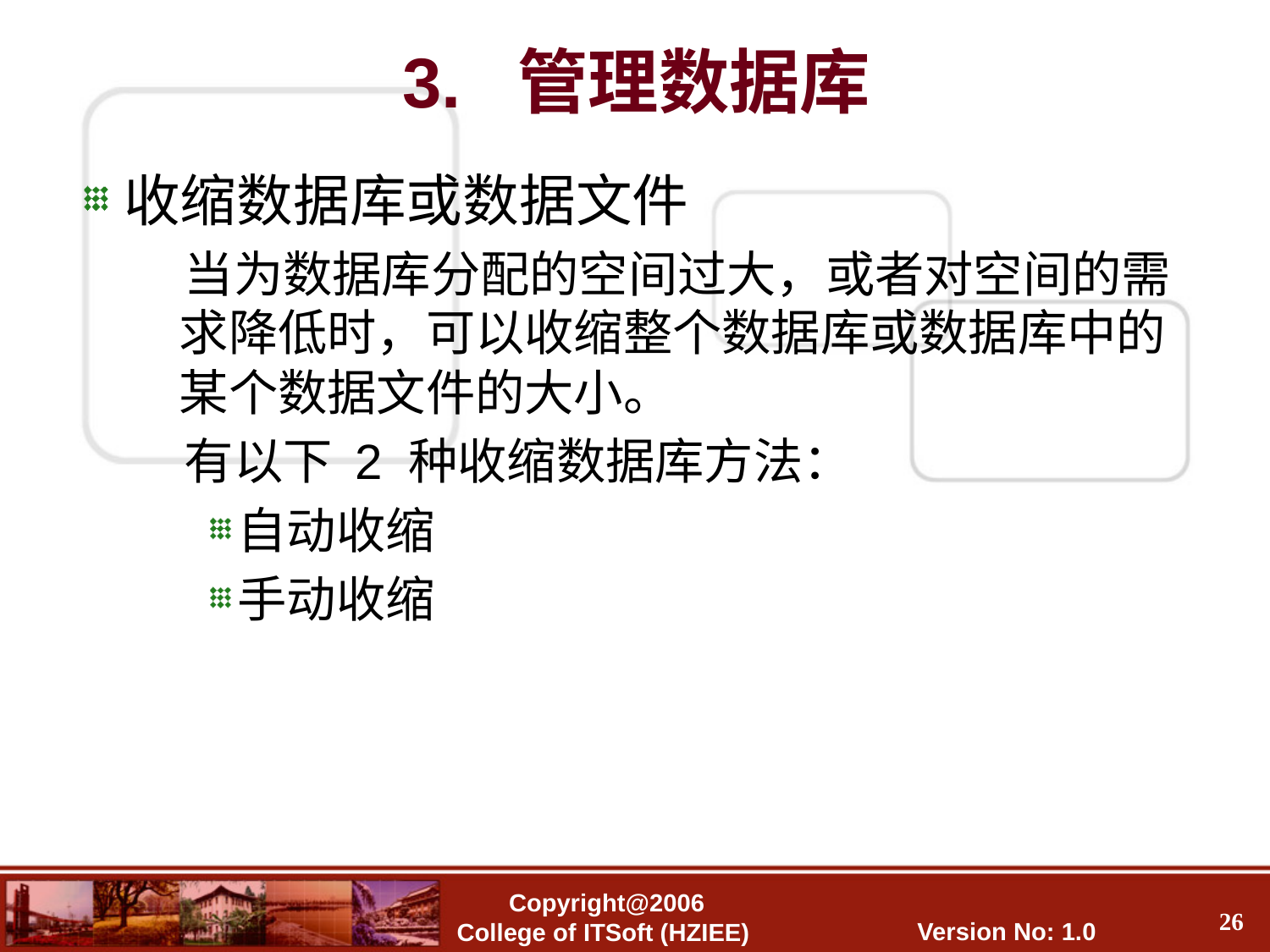

3.  管理数据库
收缩数据库或数据文件
   当为数据库分配的空间过大，或者对空间的需求降低时，可以收缩整个数据库或数据库中的某个数据文件的大小。
   有以下 2 种收缩数据库方法：
自动收缩
手动收缩